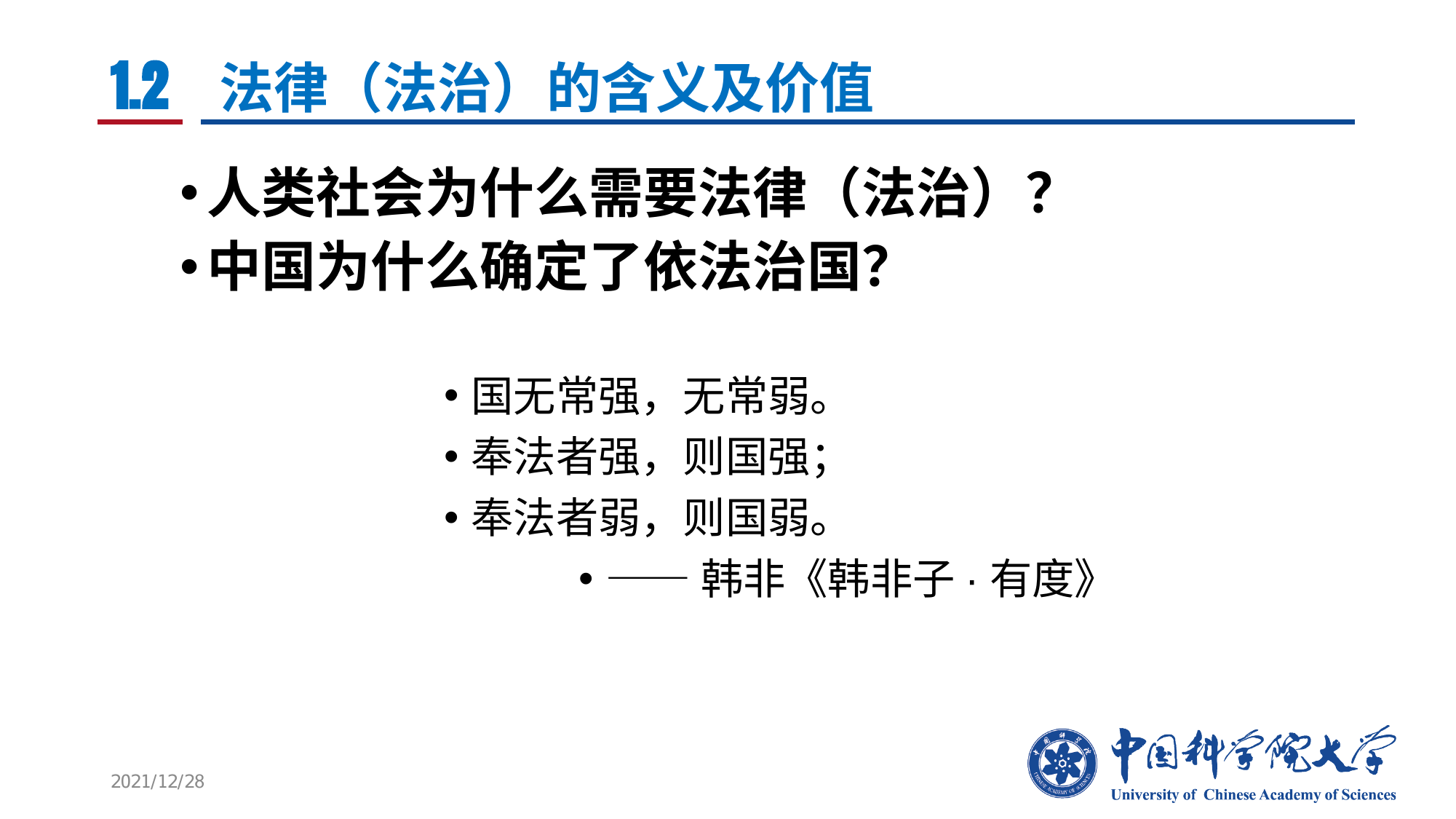

# 1.2   法律（法治）的含义及价值
人类社会为什么需要法律（法治）？
中国为什么确定了依法治国？

国无常强，无常弱。
奉法者强，则国强；
奉法者弱，则国弱。
——韩非《韩非子·有度》

2021/12/28